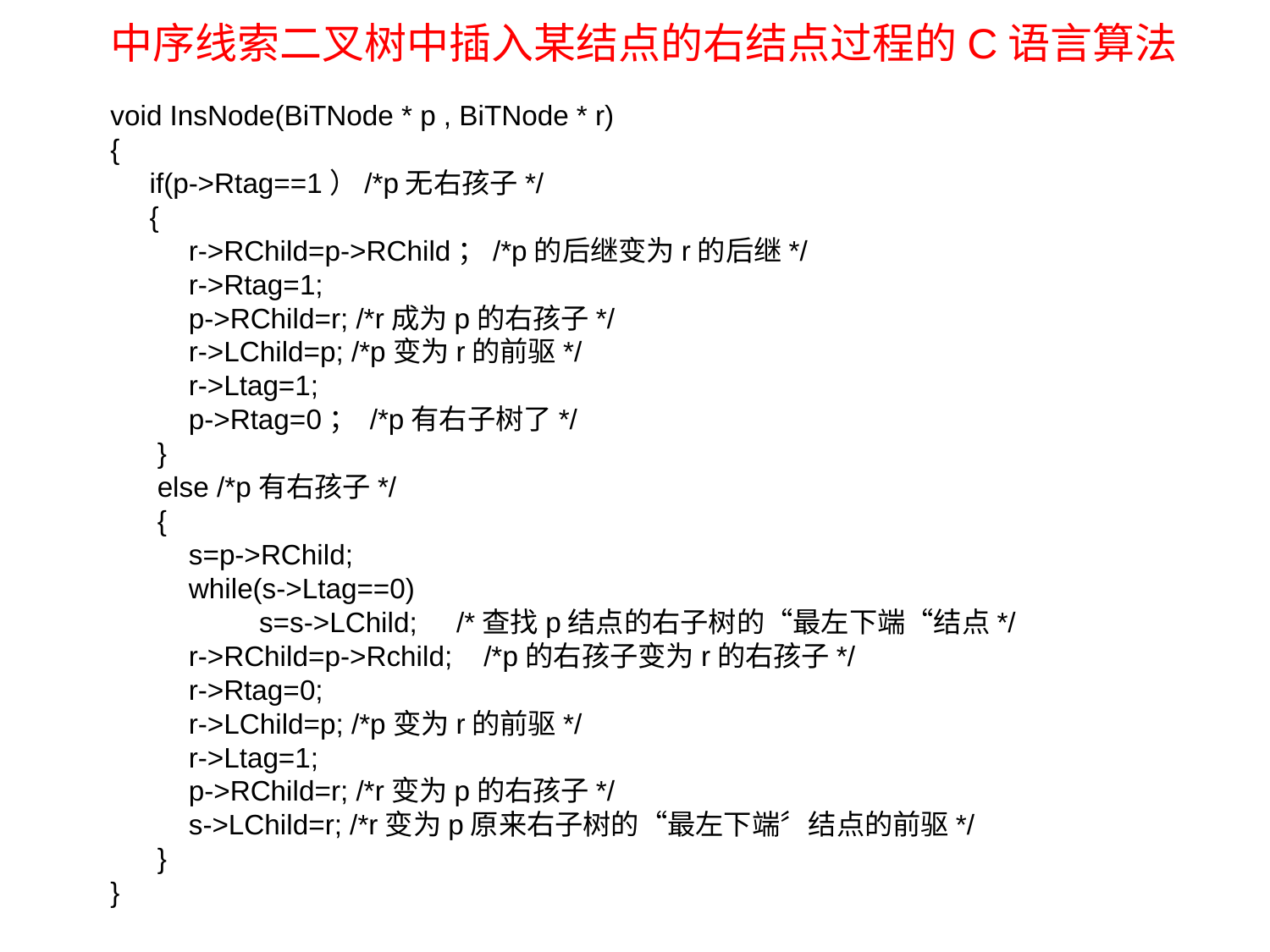

中序线索二叉树中插入某结点的右结点过程的C语言算法

void InsNode(BiTNode * p , BiTNode * r)
{
     if(p->Rtag==1）/*p无右孩子*/
     {
          r->RChild=p->RChild；/*p的后继变为r的后继*/
          r->Rtag=1;
          p->RChild=r; /*r成为p的右孩子*/
          r->LChild=p; /*p变为r的前驱*/
          r->Ltag=1;
          p->Rtag=0； /*p有右子树了*/
      }
      else /*p有右孩子*/
      {
          s=p->RChild;
          while(s->Ltag==0)
                   s=s->LChild;     /*查找p结点的右子树的“最左下端“结点*/
          r->RChild=p->Rchild;    /*p的右孩子变为r的右孩子*/
          r->Rtag=0;
          r->LChild=p; /*p变为r的前驱*/
          r->Ltag=1;
          p->RChild=r; /*r变为p的右孩子*/
          s->LChild=r; /*r变为p原来右子树的“最左下端〞结点的前驱*/
      }
}
57